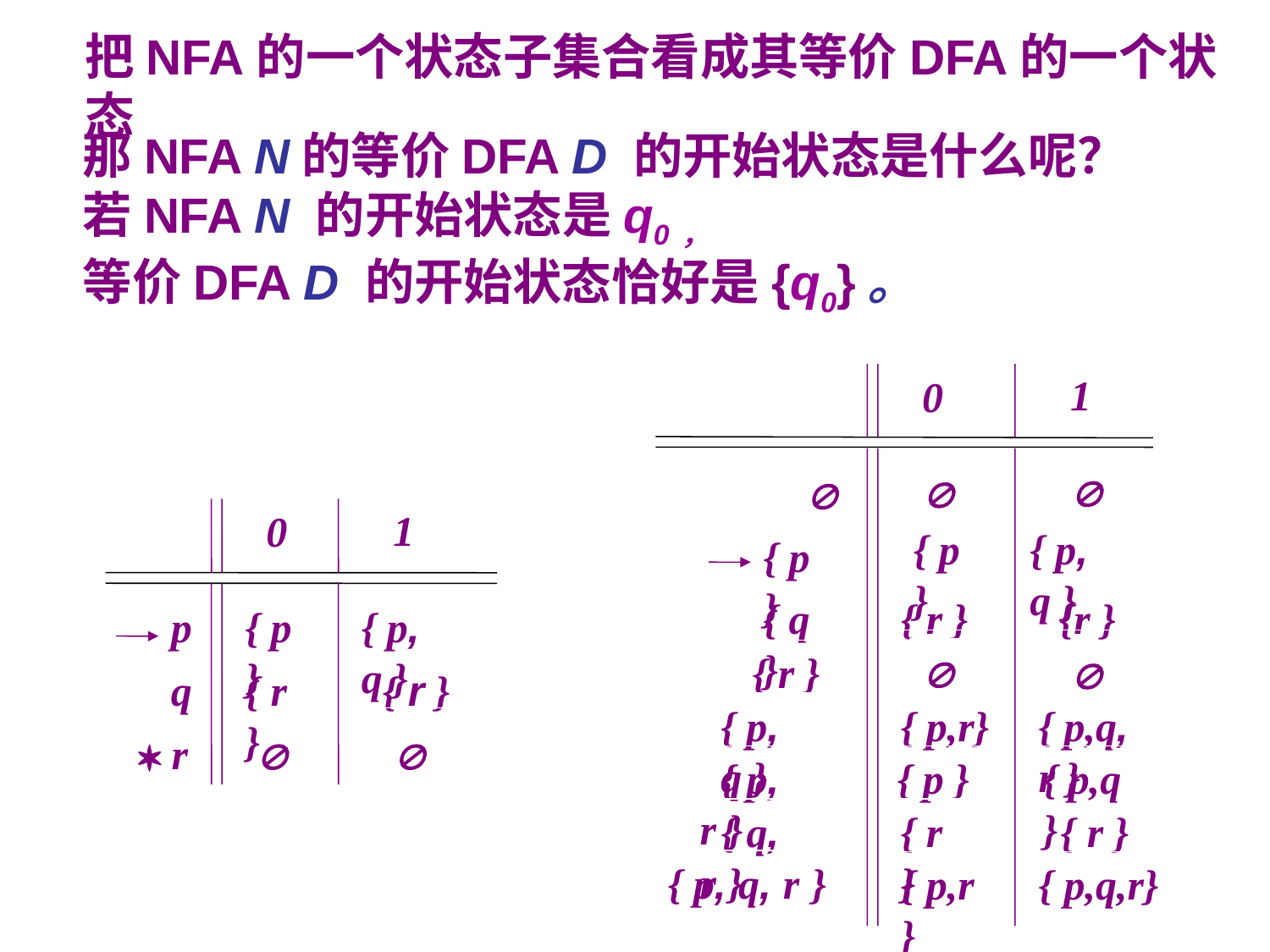

把NFA的一个状态子集合看成其等价DFA的一个状态
那NFA N的等价DFA D 的开始状态是什么呢？
若NFA N 的开始状态是q0，
等价DFA D 的开始状态恰好是{q0}。
1

0

∅
∅
∅
1

0

{ p }
{ p, q }
{ p }

{ q }
{r }
{ r }
p
{ p }
{ p, q }

∅
 { r }
∅
q
{ r }
{ r }
{ p, q }
{ p,r}
{ p,q, r }
∗ r
∅
∅
{ p,q }
  { p, r }
{ p }
  { q, r }
{ r }
{ r }
 { p, q, r }
{ p,r }
{ p,q,r}